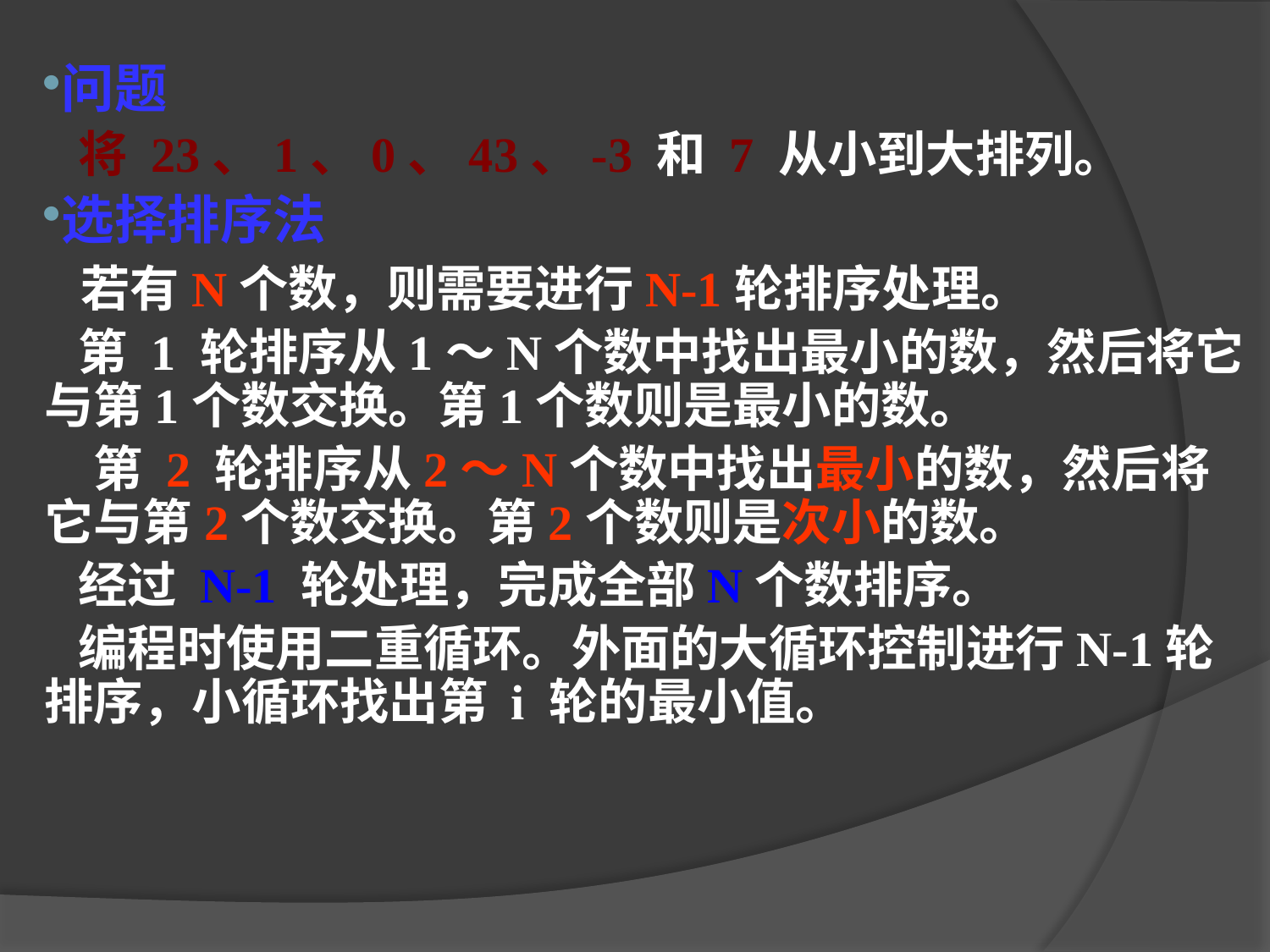

问题
  将 23、1、0、43、-3 和 7 从小到大排列。
选择排序法
  若有N个数，则需要进行N-1轮排序处理。
  第 1 轮排序从1～N个数中找出最小的数，然后将它与第1个数交换。第1个数则是最小的数。
　第 2 轮排序从2～N个数中找出最小的数，然后将它与第2个数交换。第2个数则是次小的数。
  经过 N-1 轮处理，完成全部N个数排序。
  编程时使用二重循环。外面的大循环控制进行N-1轮排序，小循环找出第 i 轮的最小值。